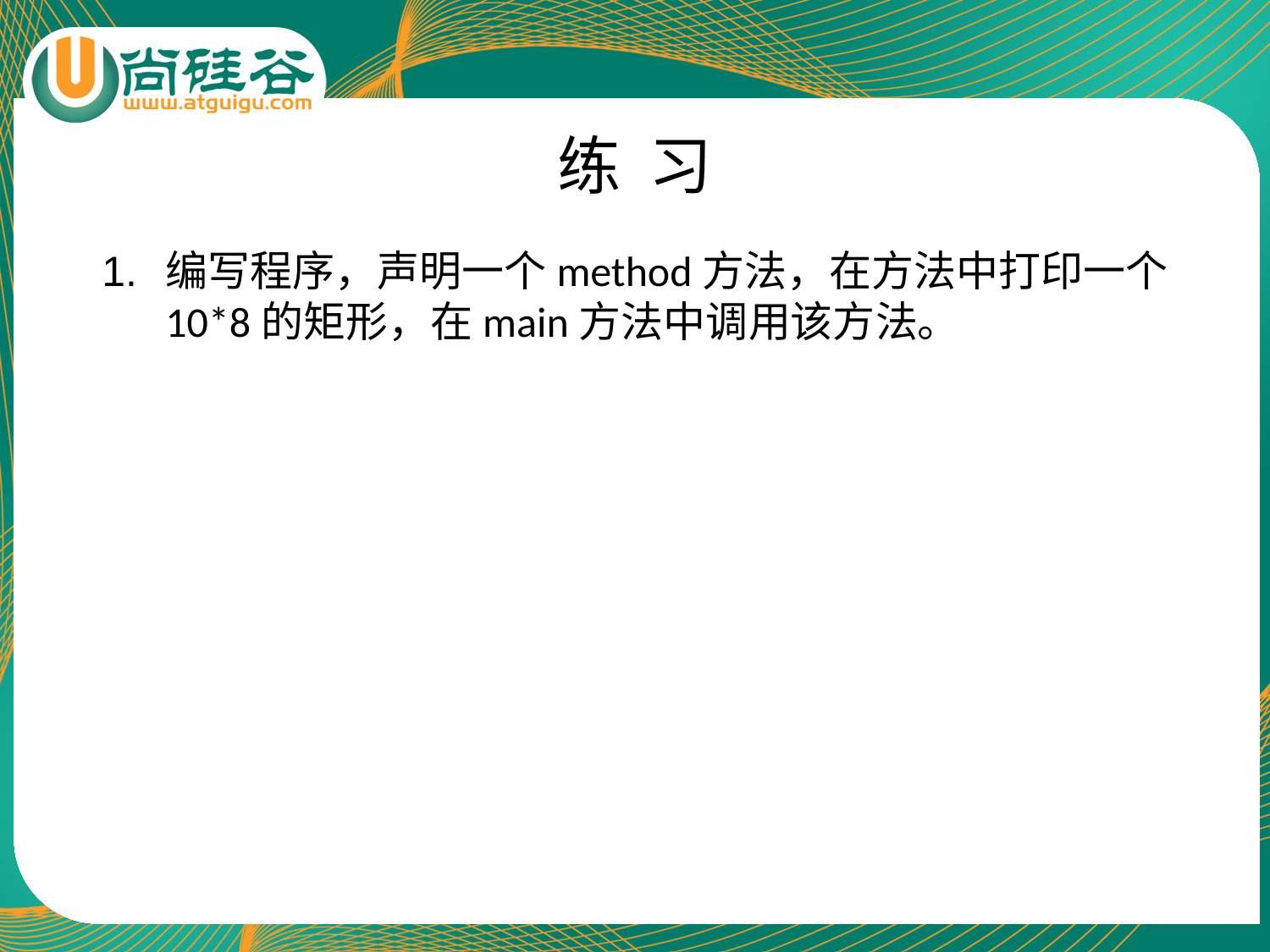

# 练  习
编写程序，声明一个method方法，在方法中打印一个10*8的矩形，在main方法中调用该方法。